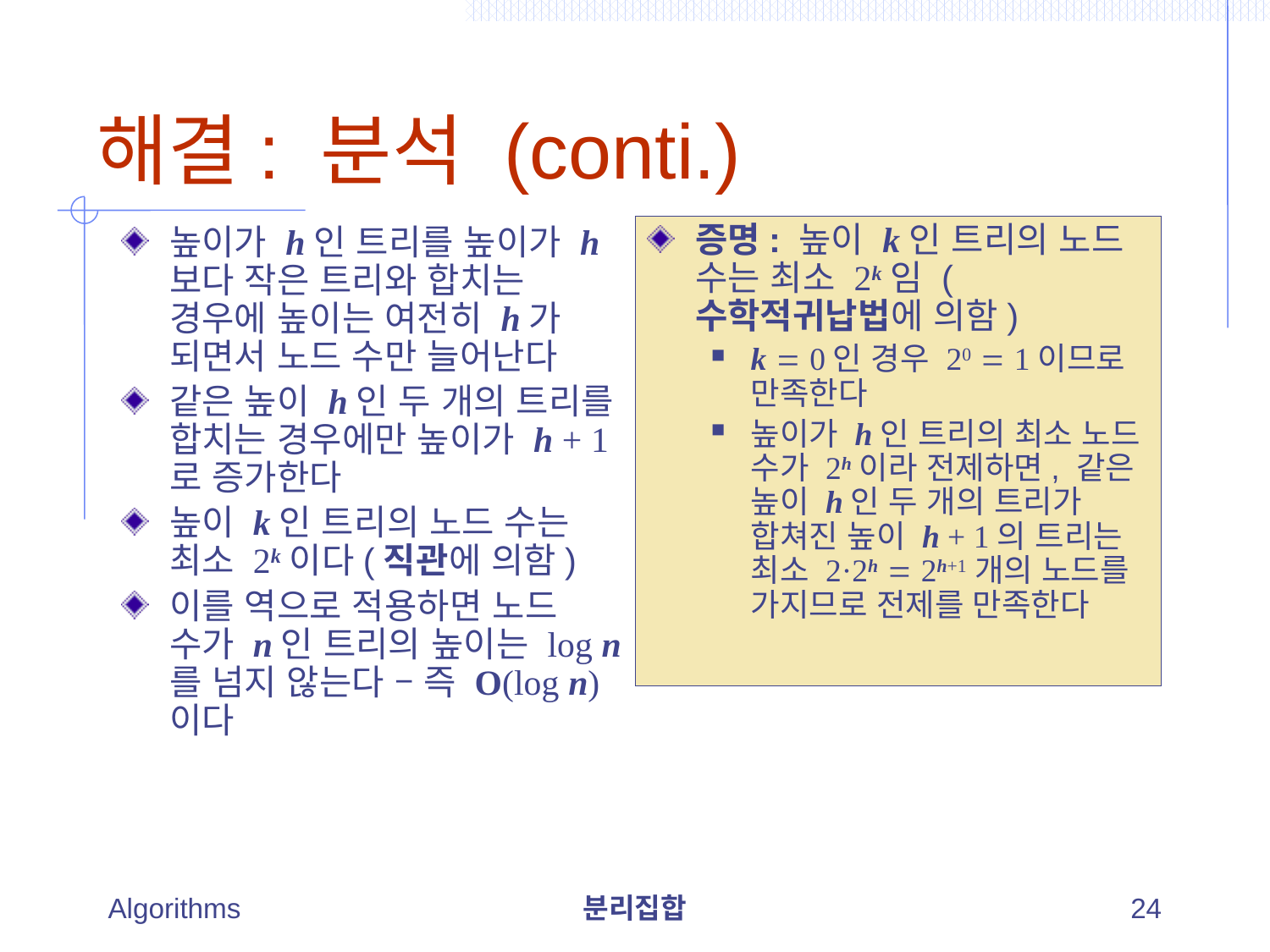

해결: 분석 (conti.)
증명: 높이 k인 트리의 노드 수는 최소 2k임 (수학적귀납법에 의함)
k = 0인 경우 20 = 1이므로 만족한다
높이가 h인 트리의 최소 노드 수가 2h이라 전제하면, 같은 높이 h인 두 개의 트리가 합쳐진 높이 h + 1의 트리는 최소 2·2h = 2h+1개의 노드를 가지므로 전제를 만족한다
높이가 h인 트리를 높이가 h보다 작은 트리와 합치는 경우에 높이는 여전히 h가 되면서 노드 수만 늘어난다
같은 높이 h인 두 개의 트리를 합치는 경우에만 높이가 h + 1로 증가한다
높이 k인 트리의 노드 수는 최소 2k이다(직관에 의함)
이를 역으로 적용하면 노드 수가 n인 트리의 높이는 log n를 넘지 않는다 – 즉 O(log n)이다
Algorithms
분리집합
24